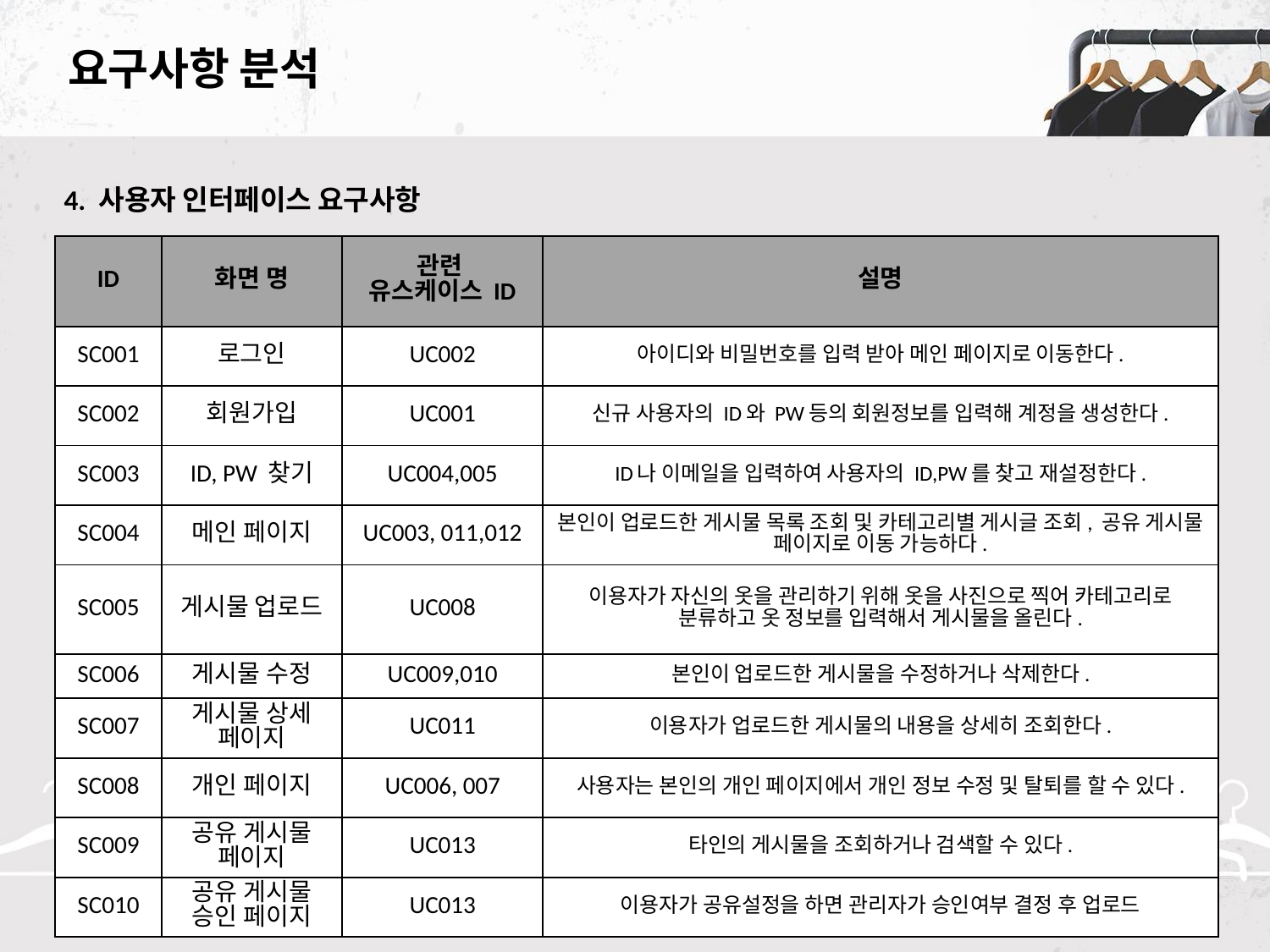

# 요구사항 분석
4. 사용자 인터페이스 요구사항
| ID | 화면 명 | 관련 유스케이스 ID | 설명 |
| --- | --- | --- | --- |
| SC001 | 로그인 | UC002 | 아이디와 비밀번호를 입력 받아 메인 페이지로 이동한다. |
| SC002 | 회원가입 | UC001 | 신규 사용자의 ID와 PW등의 회원정보를 입력해 계정을 생성한다. |
| SC003 | ID, PW 찾기 | UC004,005 | ID나 이메일을 입력하여 사용자의 ID,PW를 찾고 재설정한다. |
| SC004 | 메인 페이지 | UC003, 011,012 | 본인이 업로드한 게시물 목록 조회 및 카테고리별 게시글 조회, 공유 게시물 페이지로 이동 가능하다. |
| SC005 | 게시물 업로드 | UC008 | 이용자가 자신의 옷을 관리하기 위해 옷을 사진으로 찍어 카테고리로 분류하고 옷 정보를 입력해서 게시물을 올린다. |
| SC006 | 게시물 수정 | UC009,010 | 본인이 업로드한 게시물을 수정하거나 삭제한다. |
| SC007 | 게시물 상세 페이지 | UC011 | 이용자가 업로드한 게시물의 내용을 상세히 조회한다. |
| SC008 | 개인 페이지 | UC006, 007 | 사용자는 본인의 개인 페이지에서 개인 정보 수정 및 탈퇴를 할 수 있다. |
| SC009 | 공유 게시물 페이지 | UC013 | 타인의 게시물을 조회하거나 검색할 수 있다. |
| SC010 | 공유 게시물 승인 페이지 | UC013 | 이용자가 공유설정을 하면 관리자가 승인여부 결정 후 업로드 |